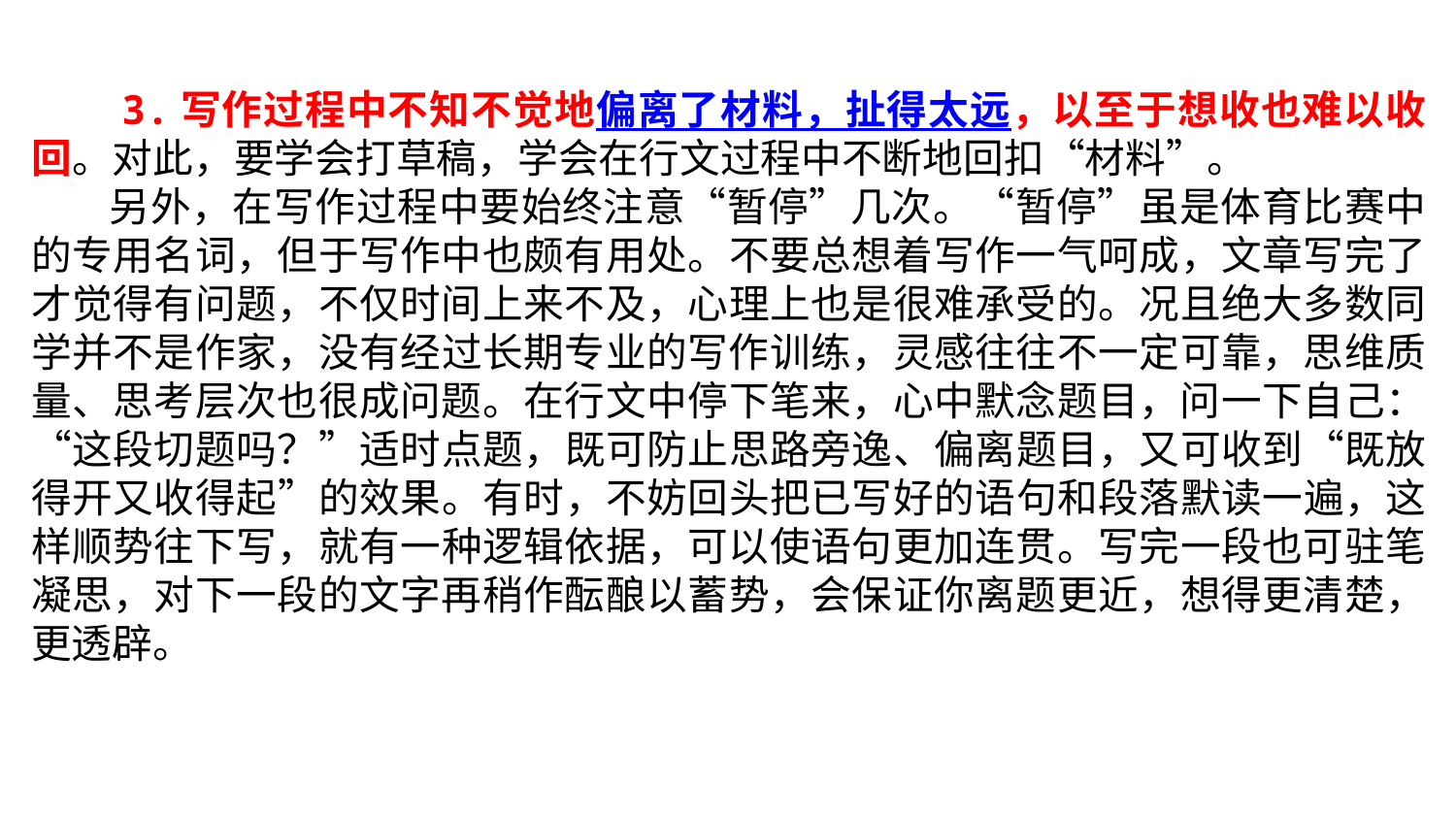

3.写作过程中不知不觉地偏离了材料，扯得太远，以至于想收也难以收回。对此，要学会打草稿，学会在行文过程中不断地回扣“材料”。
       另外，在写作过程中要始终注意“暂停”几次。“暂停”虽是体育比赛中的专用名词，但于写作中也颇有用处。不要总想着写作一气呵成，文章写完了才觉得有问题，不仅时间上来不及，心理上也是很难承受的。况且绝大多数同学并不是作家，没有经过长期专业的写作训练，灵感往往不一定可靠，思维质量、思考层次也很成问题。在行文中停下笔来，心中默念题目，问一下自己：“这段切题吗？”适时点题，既可防止思路旁逸、偏离题目，又可收到“既放得开又收得起”的效果。有时，不妨回头把已写好的语句和段落默读一遍，这样顺势往下写，就有一种逻辑依据，可以使语句更加连贯。写完一段也可驻笔凝思，对下一段的文字再稍作酝酿以蓄势，会保证你离题更近，想得更清楚，更透辟。